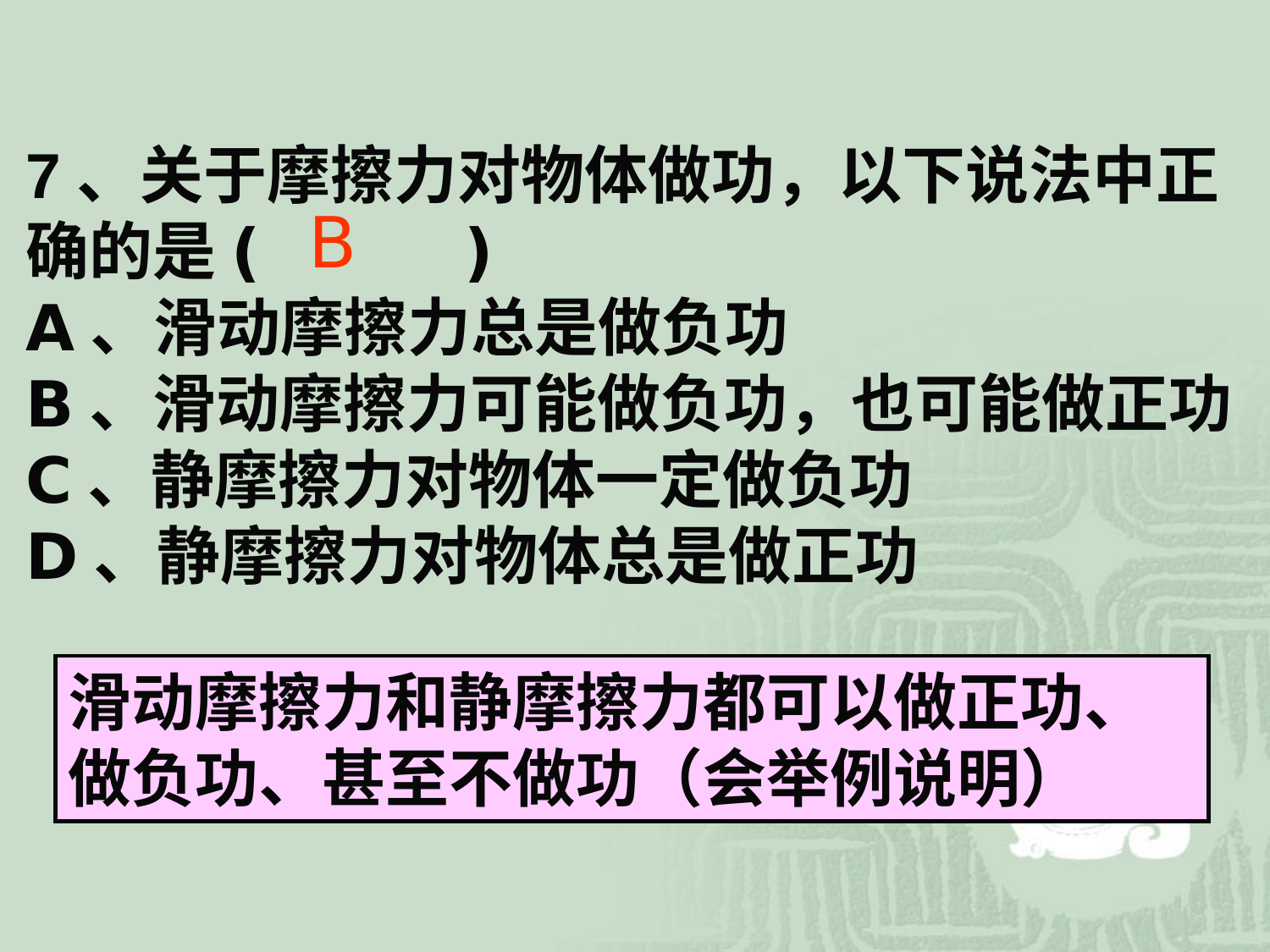

7、关于摩擦力对物体做功，以下说法中正确的是(     　)
A、滑动摩擦力总是做负功
B、滑动摩擦力可能做负功，也可能做正功
C、静摩擦力对物体一定做负功
D、静摩擦力对物体总是做正功
B
滑动摩擦力和静摩擦力都可以做正功、做负功、甚至不做功（会举例说明）